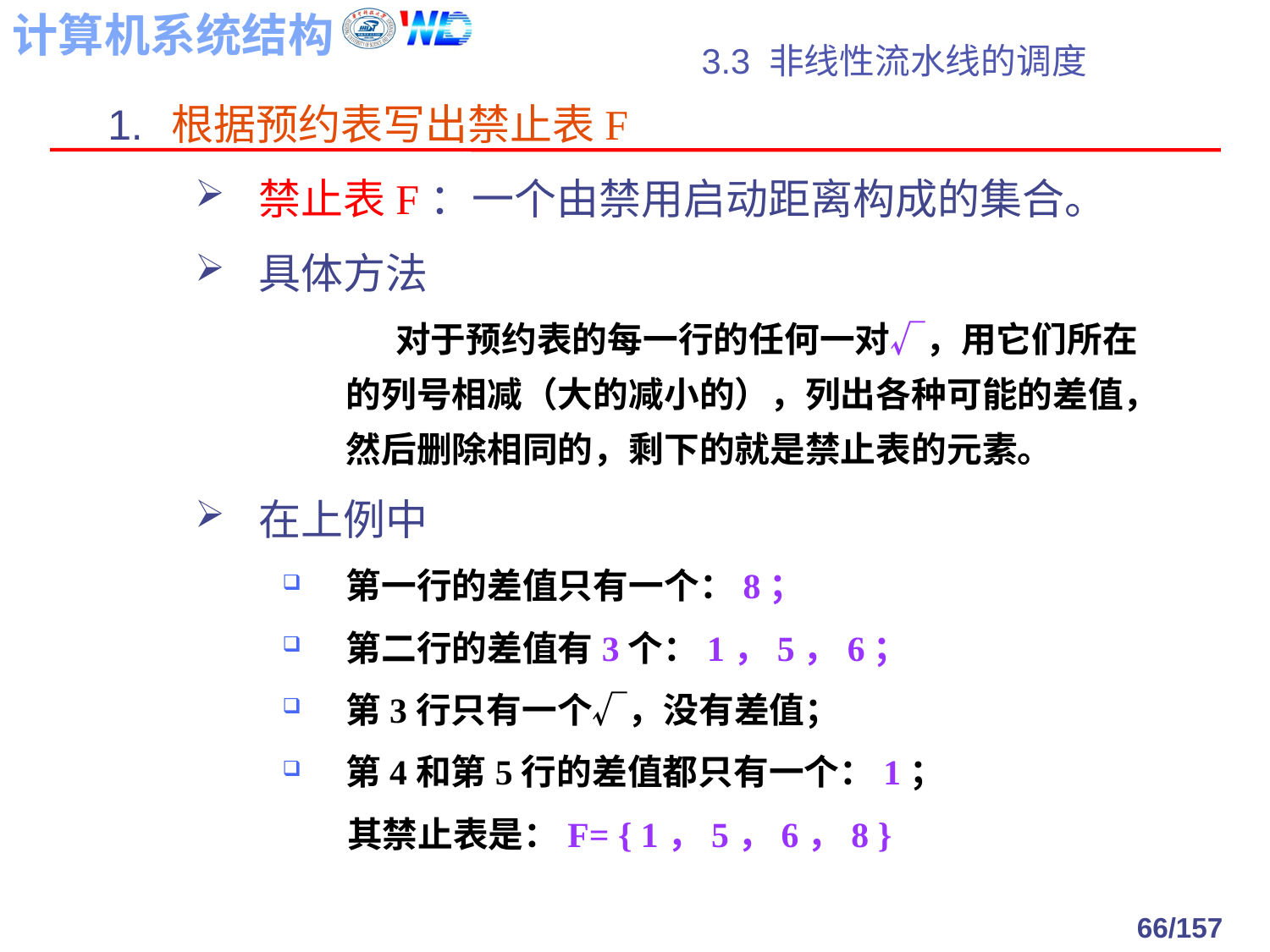

# 3.3 非线性流水线的调度
根据预约表写出禁止表F
禁止表F：一个由禁用启动距离构成的集合。
具体方法
             对于预约表的每一行的任何一对√，用它们所在的列号相减（大的减小的），列出各种可能的差值，然后删除相同的，剩下的就是禁止表的元素。
在上例中
第一行的差值只有一个：8；
第二行的差值有3个：1，5，6；
第3行只有一个√，没有差值；
第4和第5行的差值都只有一个：1；
       其禁止表是：F= { 1，5，6，8 }